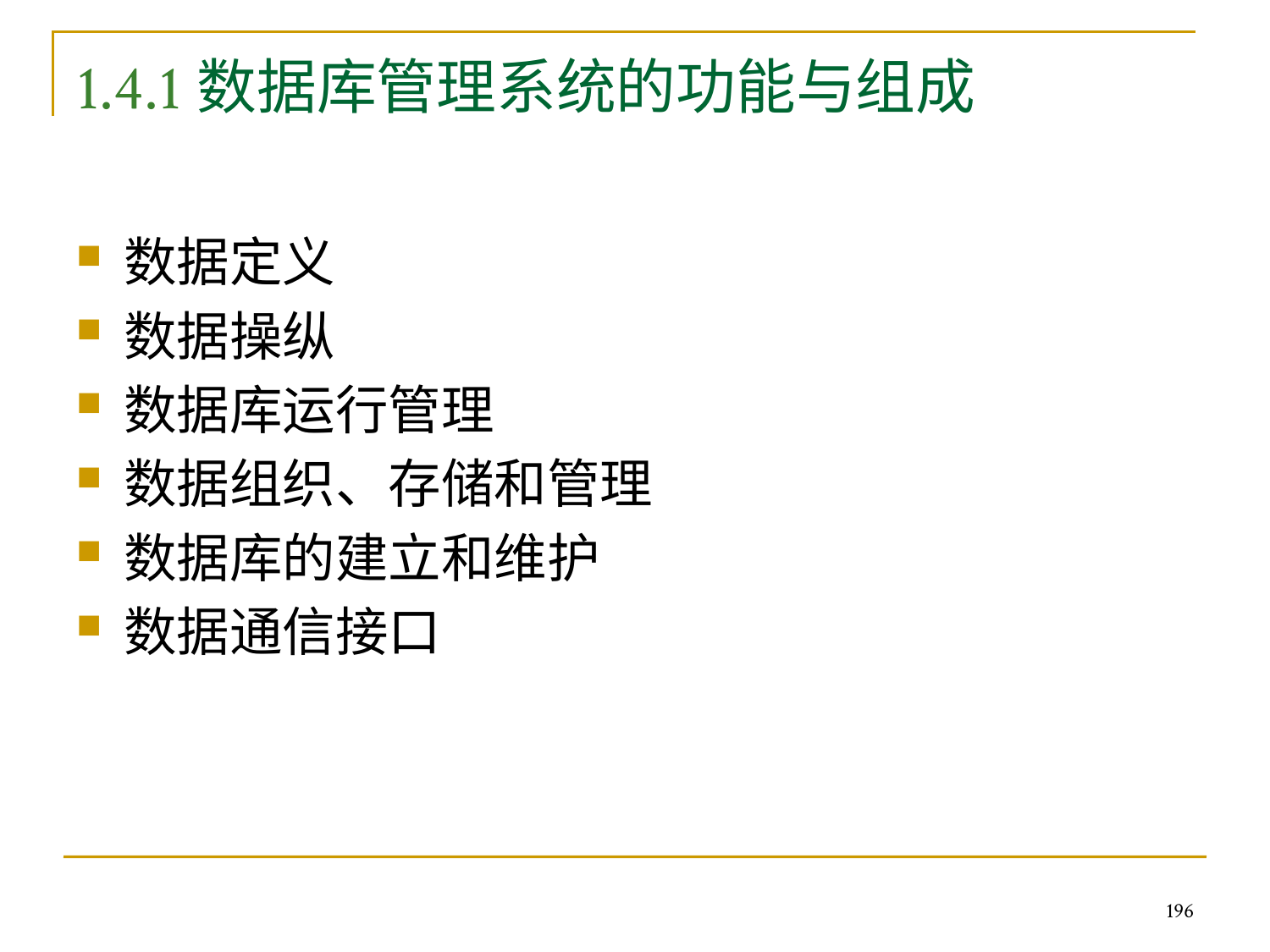

# 1.4.1数据库管理系统的功能与组成
数据定义
数据操纵
数据库运行管理
数据组织、存储和管理
数据库的建立和维护
数据通信接口
196